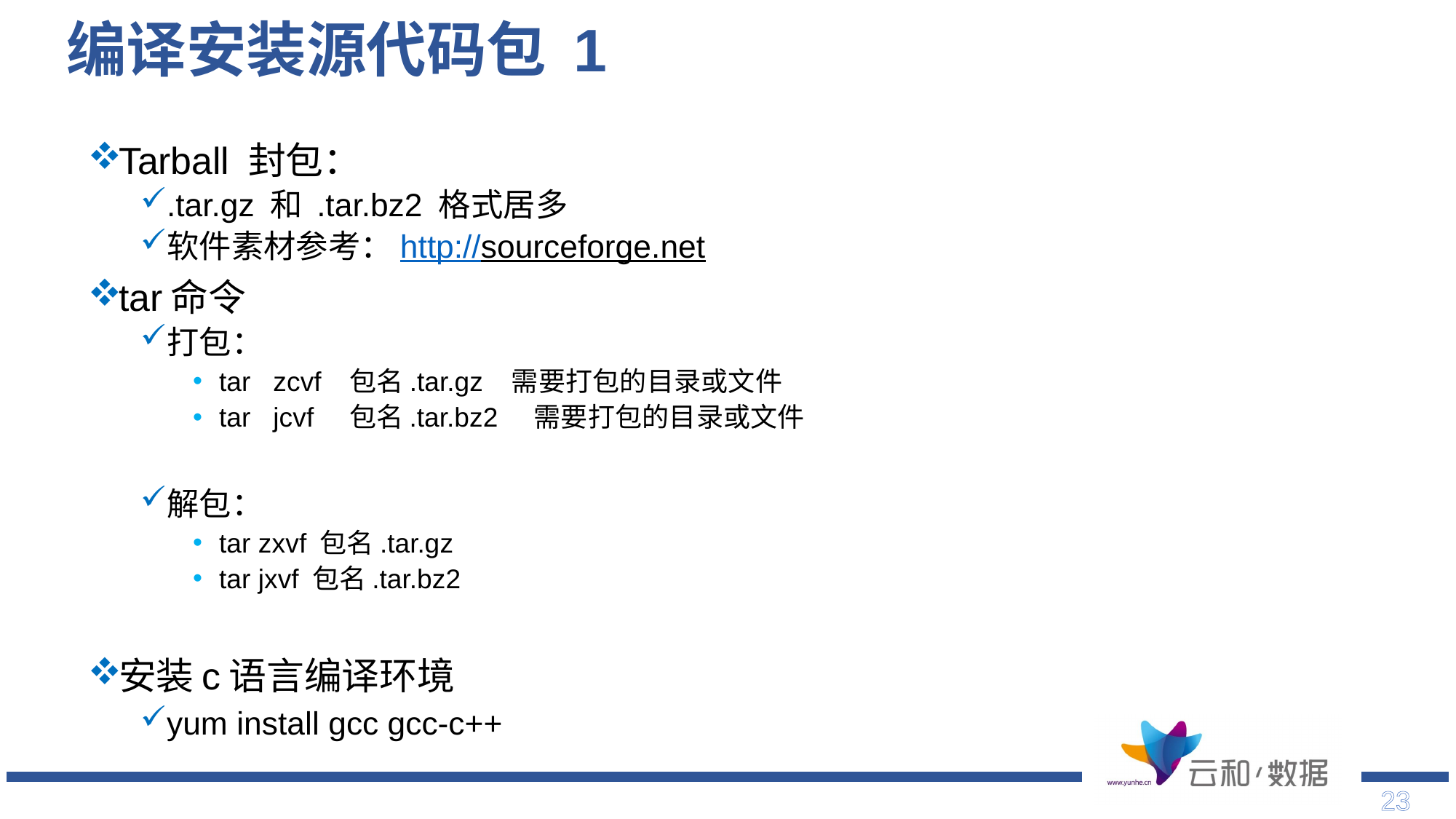

# 编译安装源代码包 1
Tarball 封包：
.tar.gz 和 .tar.bz2 格式居多
软件素材参考：http://sourceforge.net
tar命令
打包：
tar   zcvf   包名.tar.gz   需要打包的目录或文件
tar   jcvf    包名.tar.bz2    需要打包的目录或文件

解包：
tar zxvf 包名.tar.gz
tar jxvf 包名.tar.bz2

安装c语言编译环境
yum install gcc gcc-c++